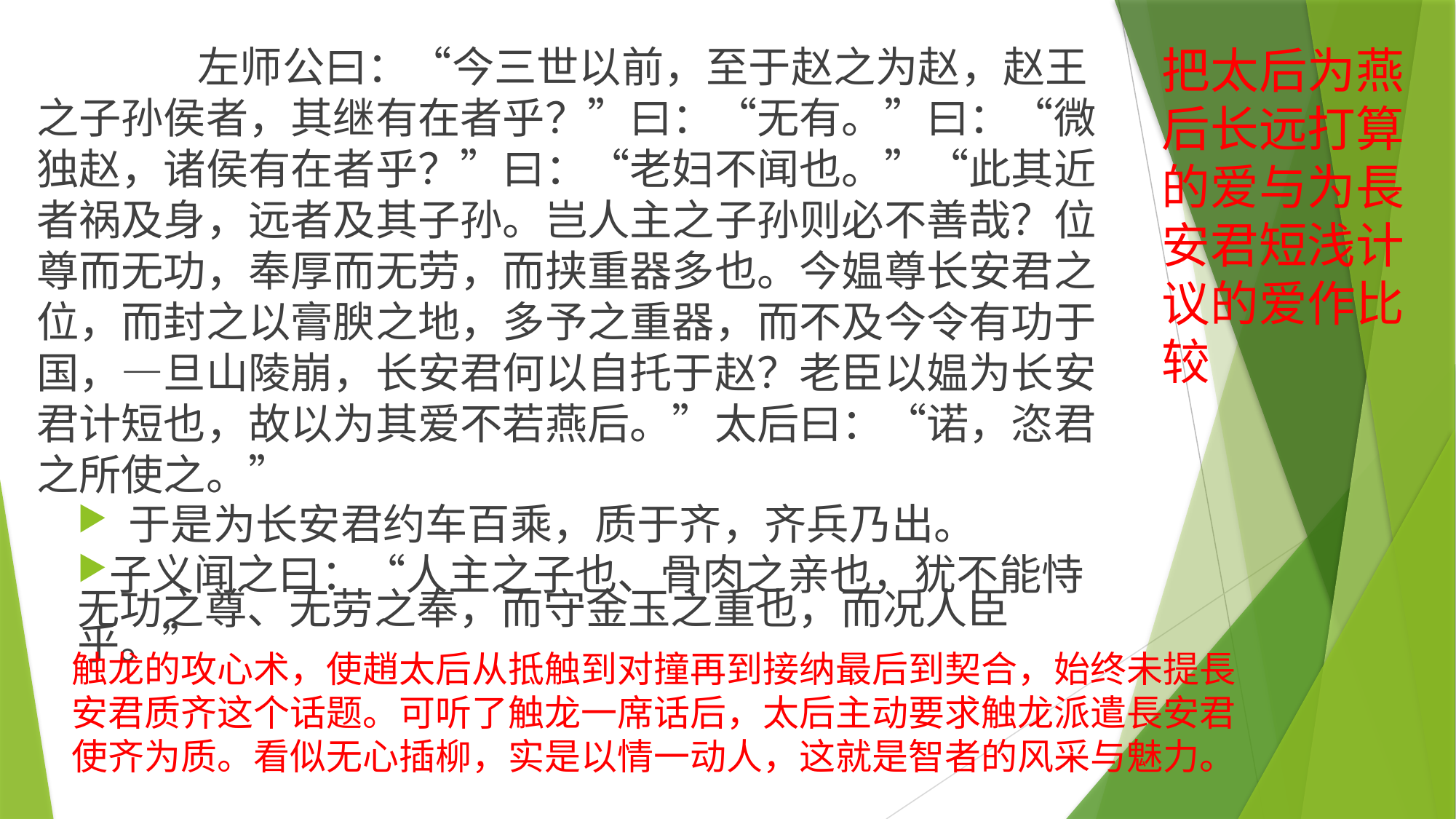

左师公曰：“今三世以前，至于赵之为赵，赵王之子孙侯者，其继有在者乎？”曰：“无有。”曰：“微独赵，诸侯有在者乎？”曰：“老妇不闻也。”“此其近者祸及身，远者及其子孙。岂人主之子孙则必不善哉？位尊而无功，奉厚而无劳，而挟重器多也。今媪尊长安君之位，而封之以膏腴之地，多予之重器，而不及今令有功于国，—旦山陵崩，长安君何以自托于赵？老臣以媪为长安君计短也，故以为其爱不若燕后。”太后曰：“诺，恣君之所使之。”
 于是为长安君约车百乘，质于齐，齐兵乃出。
子义闻之曰：“人主之子也、骨肉之亲也，犹不能恃无功之尊、无劳之奉，而守金玉之重也，而况人臣乎。”
把太后为燕后长远打算的爱与为長安君短浅计议的爱作比较
触龙的攻心术，使趙太后从抵触到对撞再到接纳最后到契合，始终未提長安君质齐这个话题。可听了触龙一席话后，太后主动要求触龙派遣長安君使齐为质。看似无心插柳，实是以情一动人，这就是智者的风采与魅力。